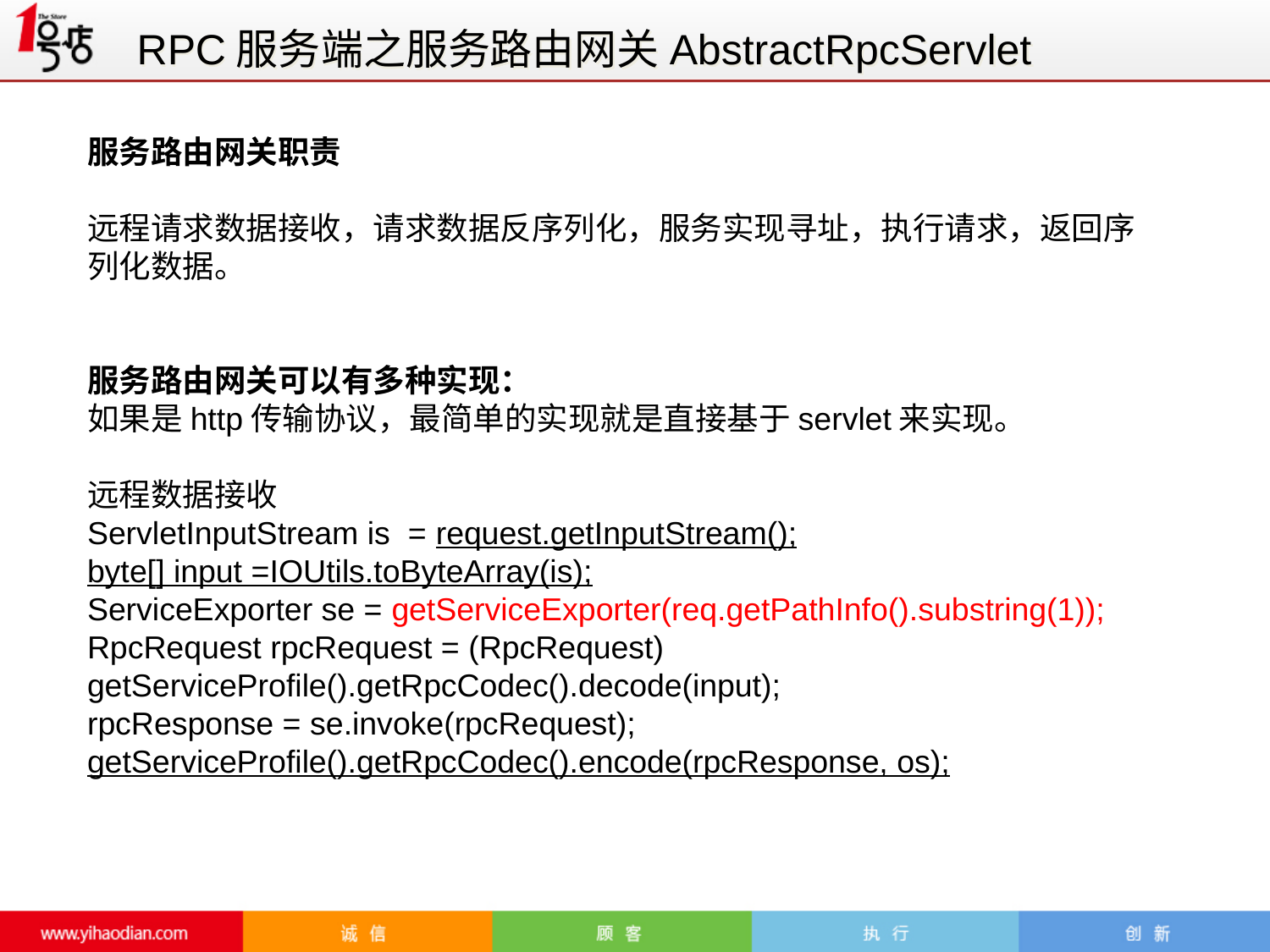

RPC服务端之服务路由网关AbstractRpcServlet
服务路由网关职责

远程请求数据接收，请求数据反序列化，服务实现寻址，执行请求，返回序列化数据。

服务路由网关可以有多种实现：
如果是http传输协议，最简单的实现就是直接基于servlet来实现。

远程数据接收
ServletInputStream is  = request.getInputStream();
byte[] input =IOUtils.toByteArray(is);
ServiceExporter se = getServiceExporter(req.getPathInfo().substring(1));
RpcRequest rpcRequest = (RpcRequest) getServiceProfile().getRpcCodec().decode(input);
rpcResponse = se.invoke(rpcRequest);
getServiceProfile().getRpcCodec().encode(rpcResponse, os);